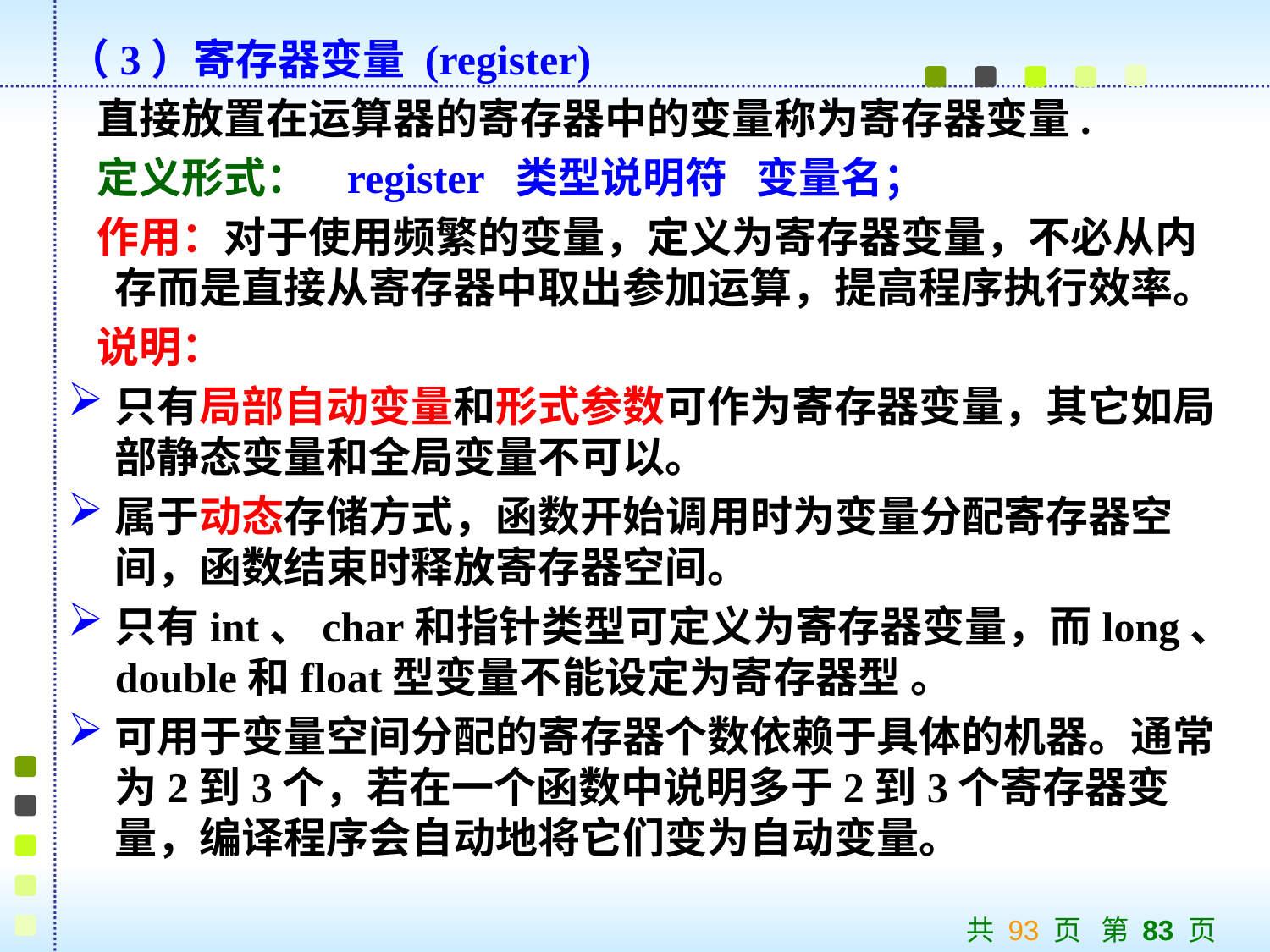

（3）寄存器变量 (register)
  直接放置在运算器的寄存器中的变量称为寄存器变量.
  定义形式：   register  类型说明符   变量名；
  作用：对于使用频繁的变量，定义为寄存器变量，不必从内存而是直接从寄存器中取出参加运算，提高程序执行效率。
  说明：
只有局部自动变量和形式参数可作为寄存器变量，其它如局部静态变量和全局变量不可以。
属于动态存储方式，函数开始调用时为变量分配寄存器空间，函数结束时释放寄存器空间。
只有int、char和指针类型可定义为寄存器变量，而long、double和float型变量不能设定为寄存器型 。
可用于变量空间分配的寄存器个数依赖于具体的机器。通常为2到3个，若在一个函数中说明多于2到3个寄存器变量，编译程序会自动地将它们变为自动变量。
共 93 页   第 83 页